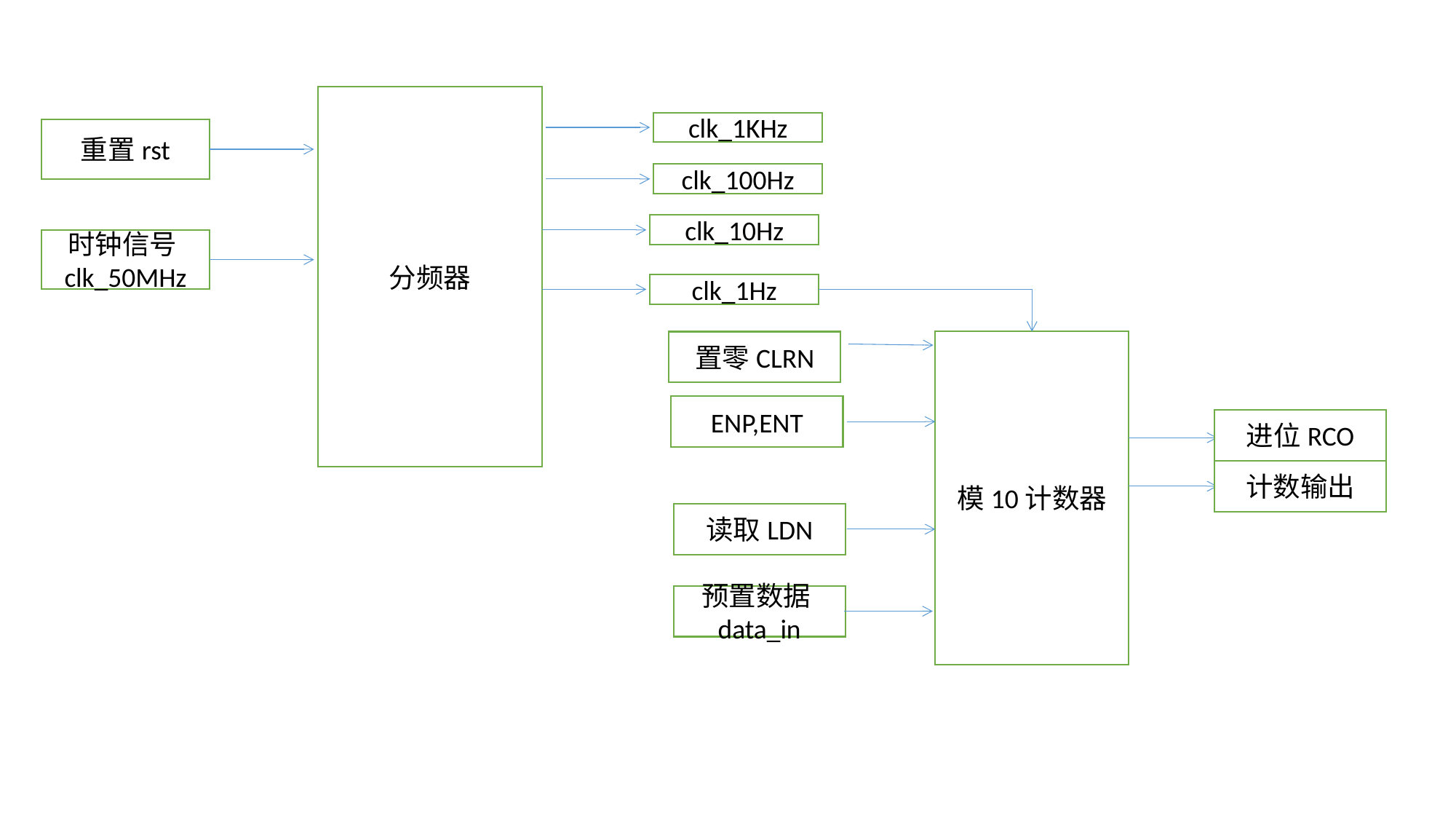

分频器
clk_1KHz
重置rst
clk_100Hz
clk_10Hz
时钟信号clk_50MHz
clk_1Hz
置零CLRN
模10计数器
ENP,ENT
进位RCO
计数输出
读取LDN
预置数据data_in